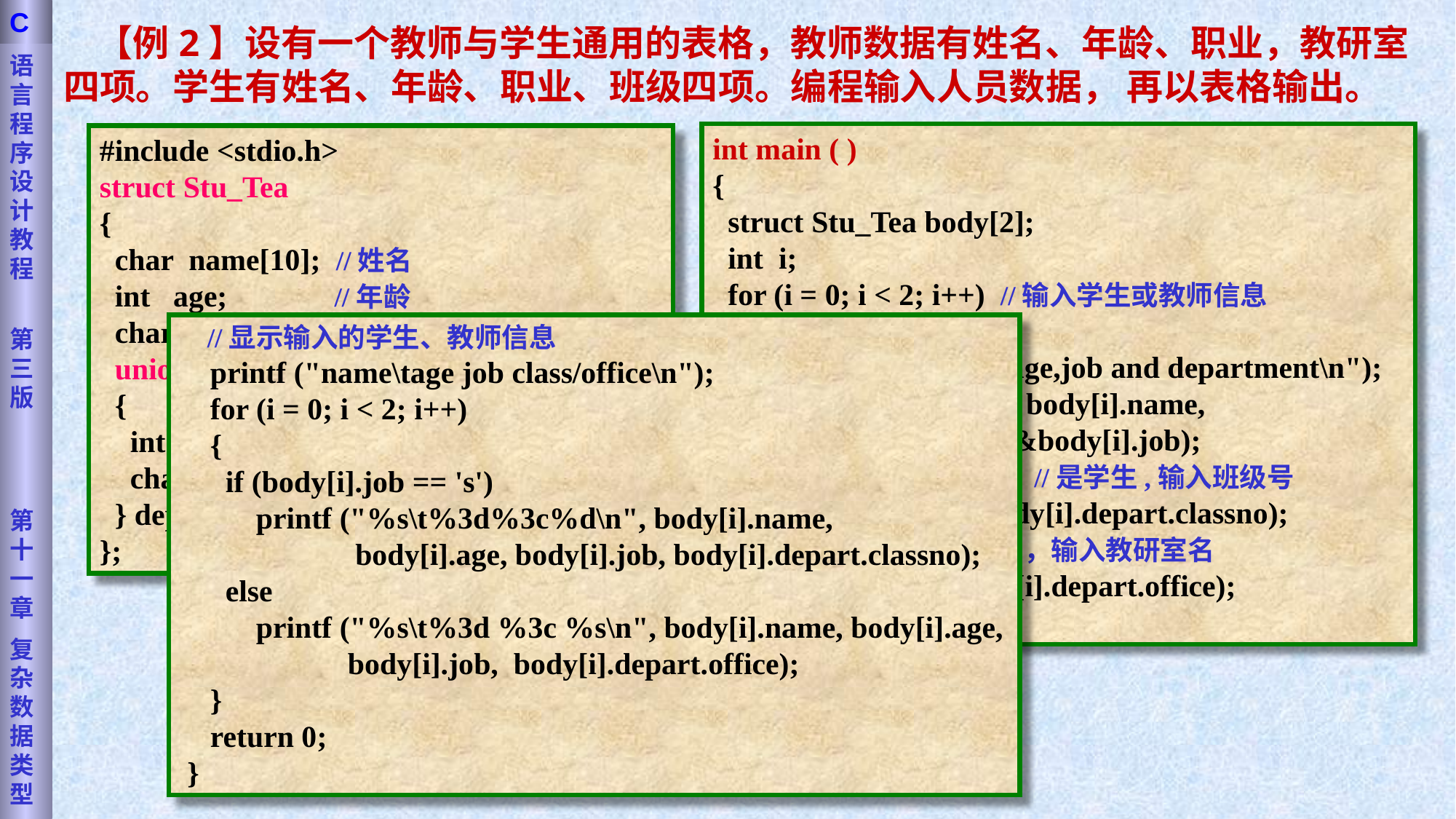

语言程序设计教程
第三版

第十一章
复杂数据类型
C
   【例2】设有一个教师与学生通用的表格，教师数据有姓名、年龄、职业，教研室四项。学生有姓名、年龄、职业、班级四项。编程输入人员数据， 再以表格输出。
int main ( )
{
  struct Stu_Tea body[2];
  int  i;
  for (i = 0; i < 2; i++)  //输入学生或教师信息
  {
    printf ("input name,age,job and department\n");
    scanf ("%s %d %c", body[i].name,
               &body[i].age, &body[i].job);
    if (body[i].job == 's')   //是学生,输入班级号
        scanf ("%d", &body[i].depart.classno);
    else                 //是教师，输入教研室名
        scanf ("%s", body[i].depart.office);
  }
#include <stdio.h>
struct Stu_Tea
{
  char  name[10];  //姓名
  int   age;              //年龄
  char  job;  //工作s--表示学生,t--表示教师
  union
  {
    int  classno;         //学生班级号
    char office[10];   //教师教研室名
  } depart;
};
    //显示输入的学生、教师信息
    printf ("name\tage job class/office\n");
    for (i = 0; i < 2; i++)
    {
      if (body[i].job == 's')
          printf ("%s\t%3d%3c%d\n", body[i].name,
                       body[i].age, body[i].job, body[i].depart.classno);
      else
          printf ("%s\t%3d %3c %s\n", body[i].name, body[i].age,
                      body[i].job,  body[i].depart.office);
    }
    return 0;
 }